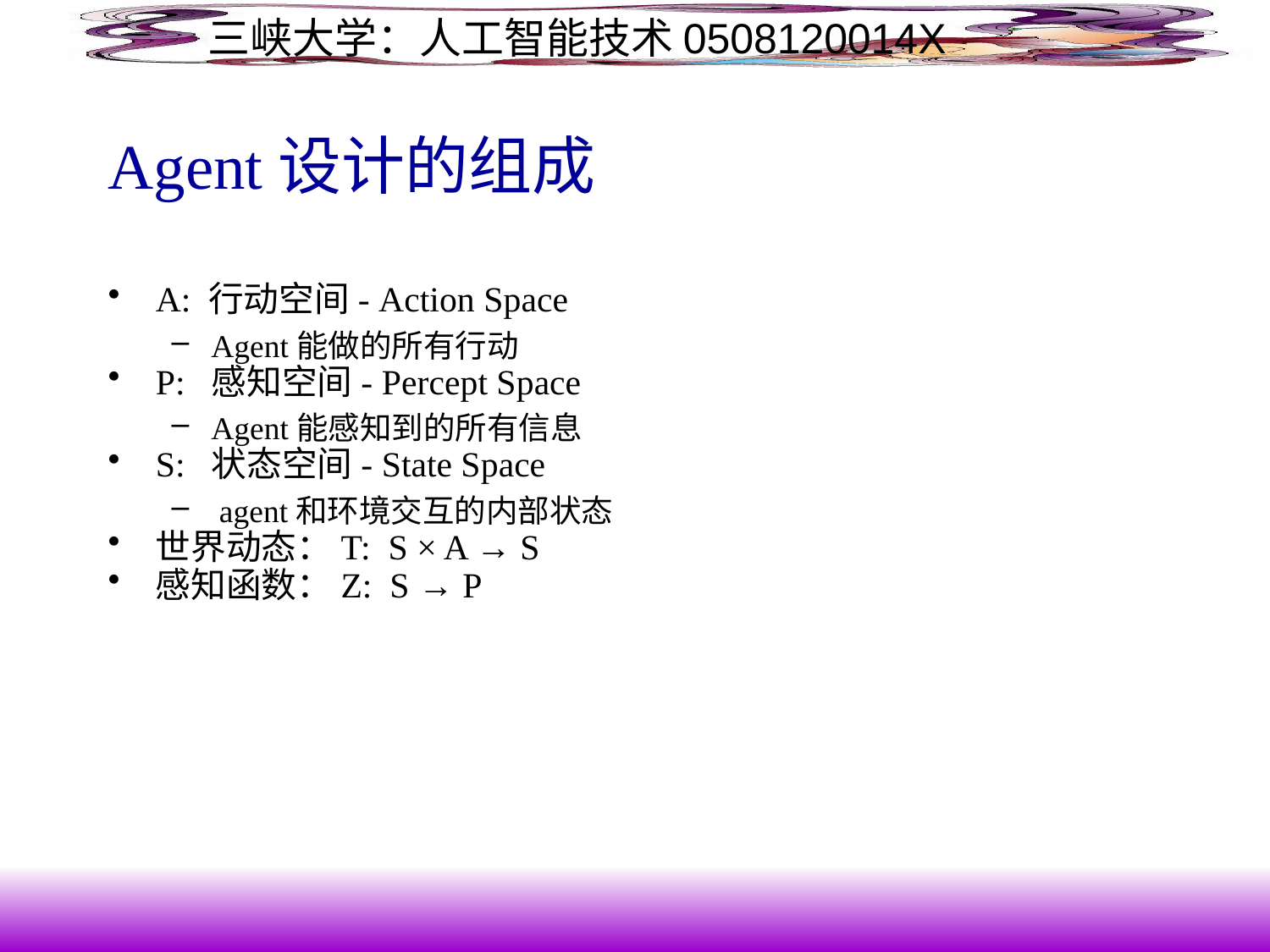

# Agent设计的组成
A: 行动空间- Action Space
Agent能做的所有行动
P:  感知空间- Percept Space
Agent能感知到的所有信息
S:  状态空间- State Space
 agent和环境交互的内部状态
世界动态：T:  S × A → S
感知函数：Z:  S → P